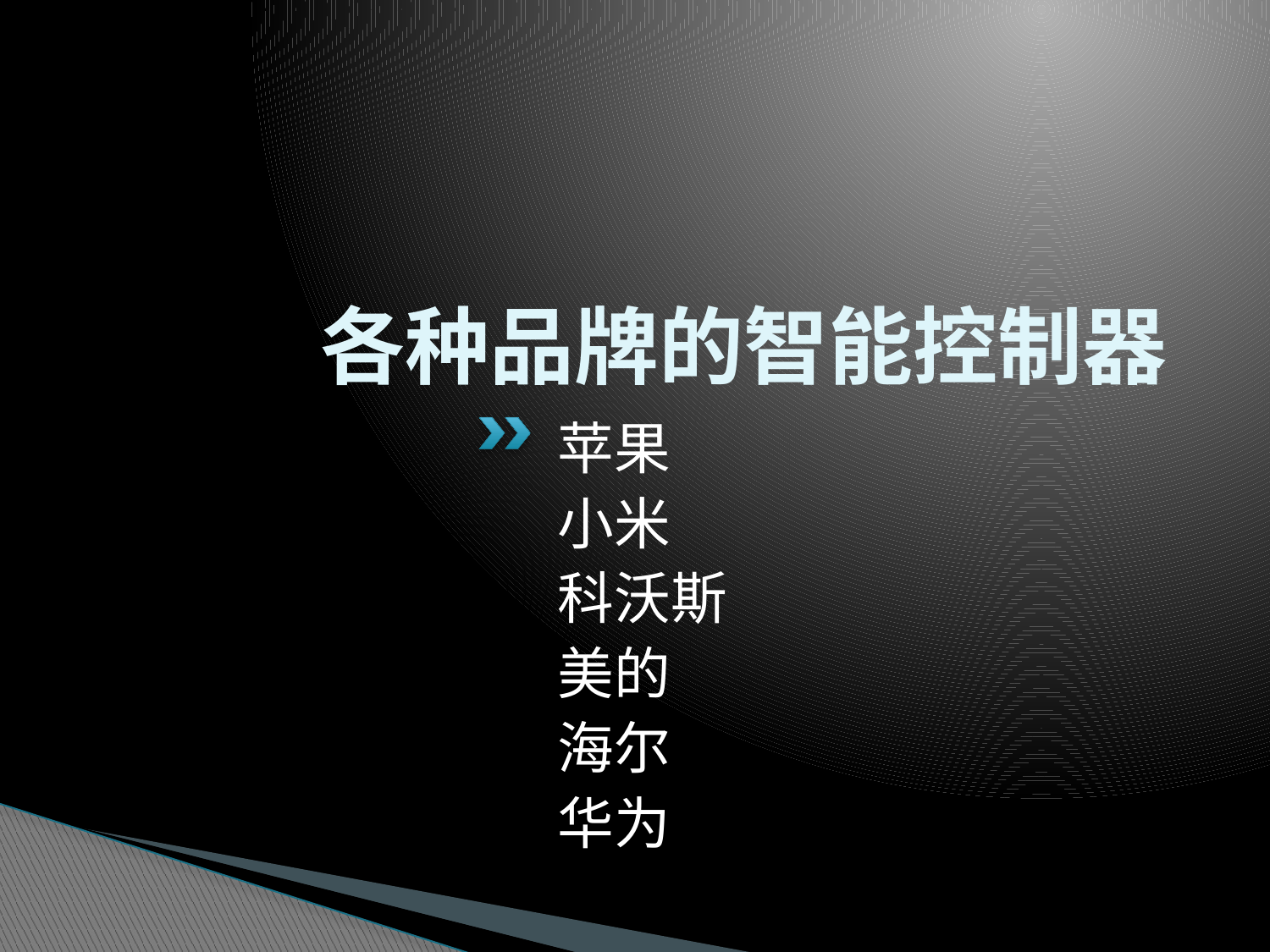

# 各种品牌的智能控制器
苹果
小米
科沃斯
美的
海尔
华为